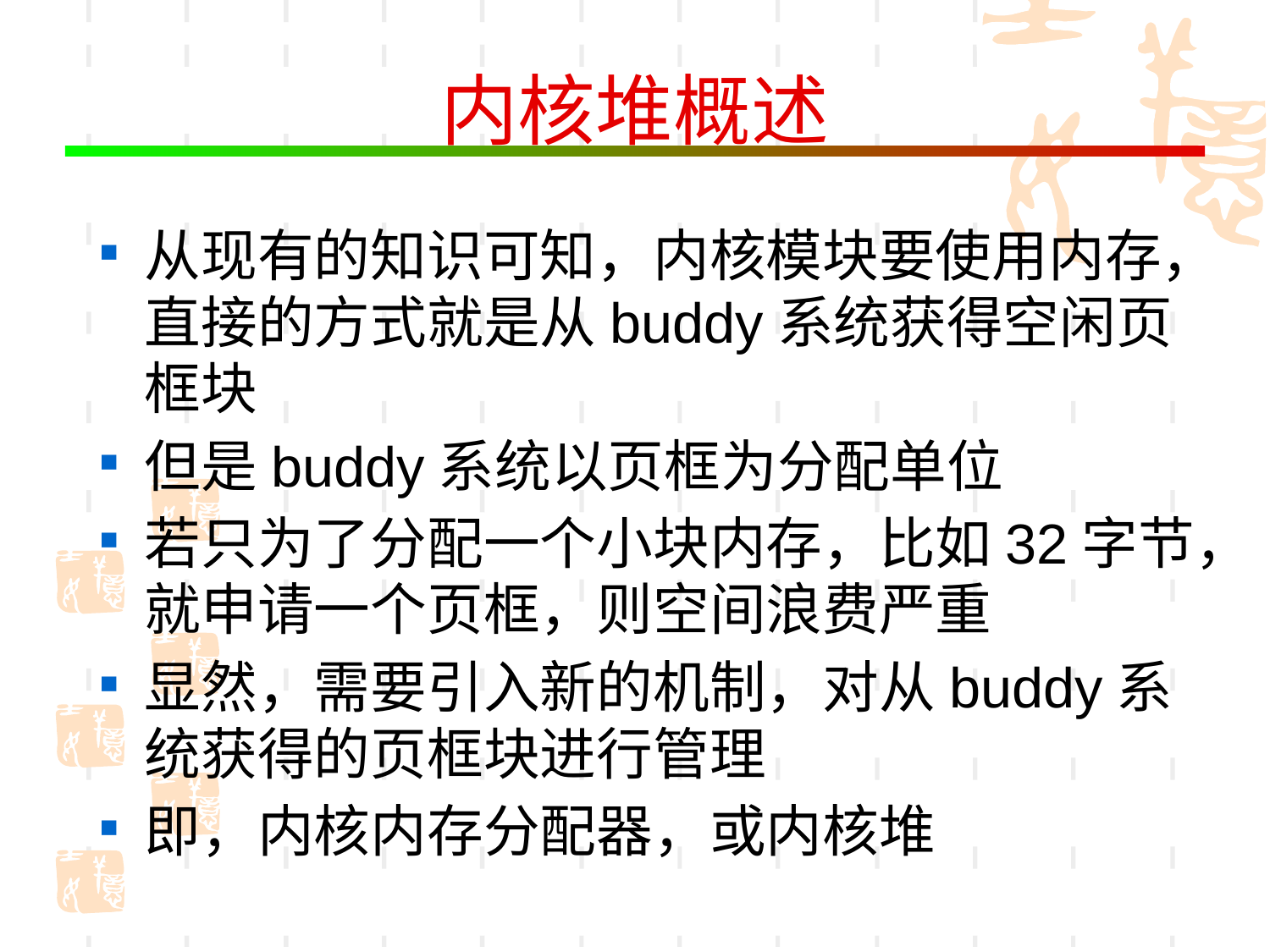

# 内核堆概述
从现有的知识可知，内核模块要使用内存，直接的方式就是从buddy系统获得空闲页框块
但是buddy系统以页框为分配单位
若只为了分配一个小块内存，比如32字节，就申请一个页框，则空间浪费严重
显然，需要引入新的机制，对从buddy系统获得的页框块进行管理
即，内核内存分配器，或内核堆